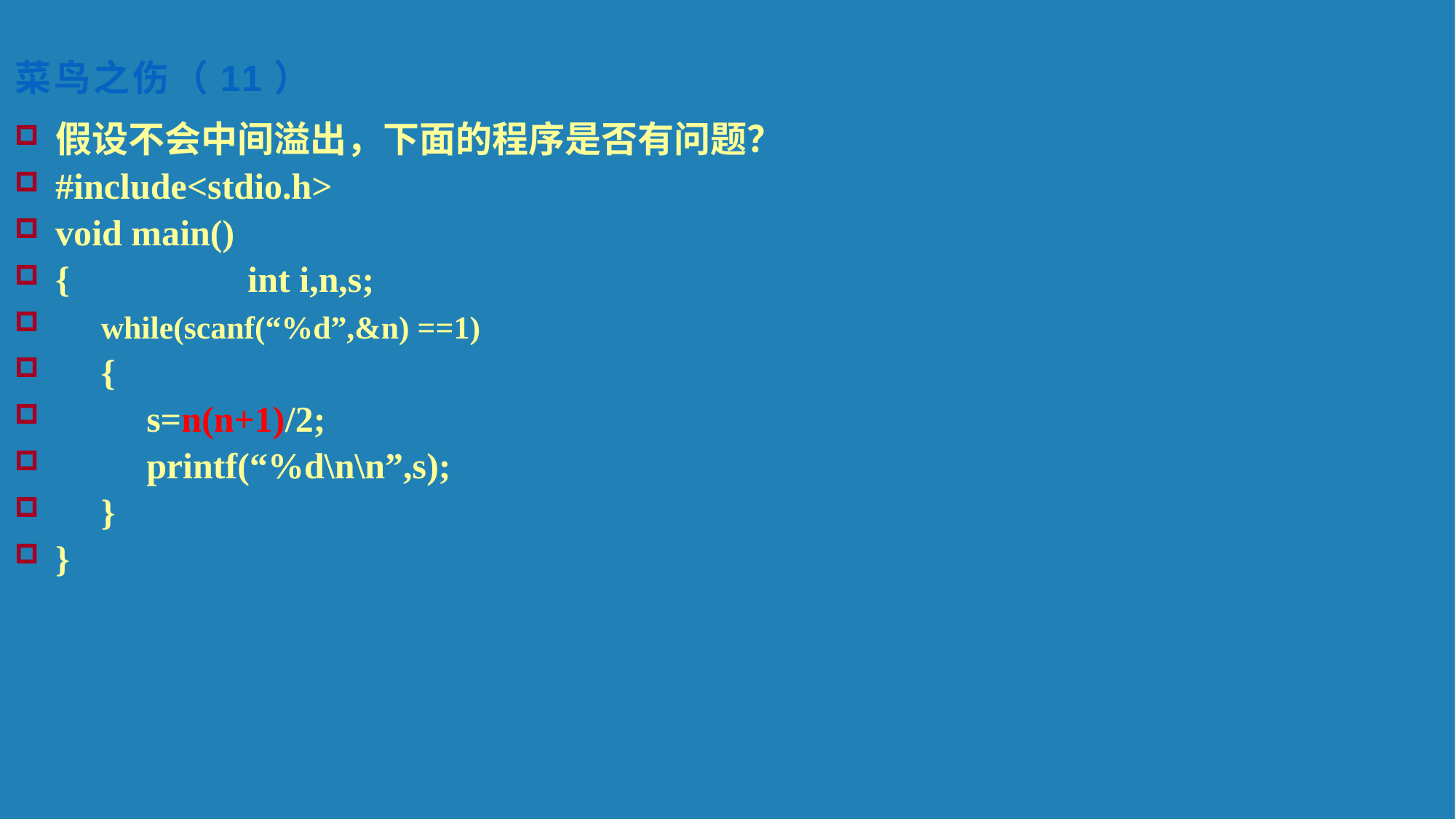

菜鸟之伤（11）
假设不会中间溢出，下面的程序是否有问题？
#include<stdio.h>
void main()
{	int i,n,s;
     while(scanf(“%d”,&n) ==1)
     {
          s=n(n+1)/2;
          printf(“%d\n\n”,s);
     }
}

104